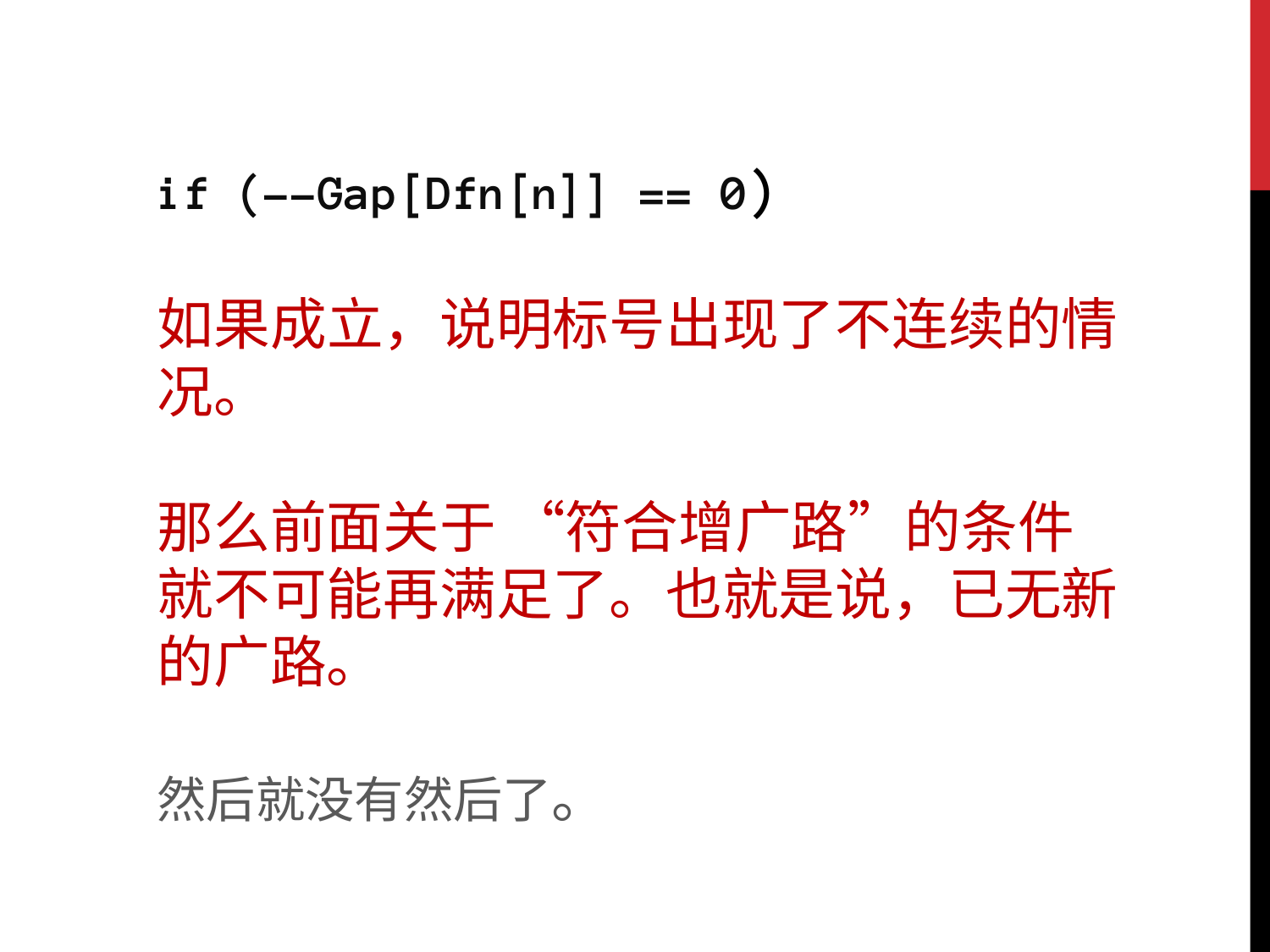

if (--Gap[Dfn[n]] == 0)

如果成立，说明标号出现了不连续的情况。

那么前面关于 “符合增广路”的条件就不可能再满足了。也就是说，已无新的广路。

然后就没有然后了。